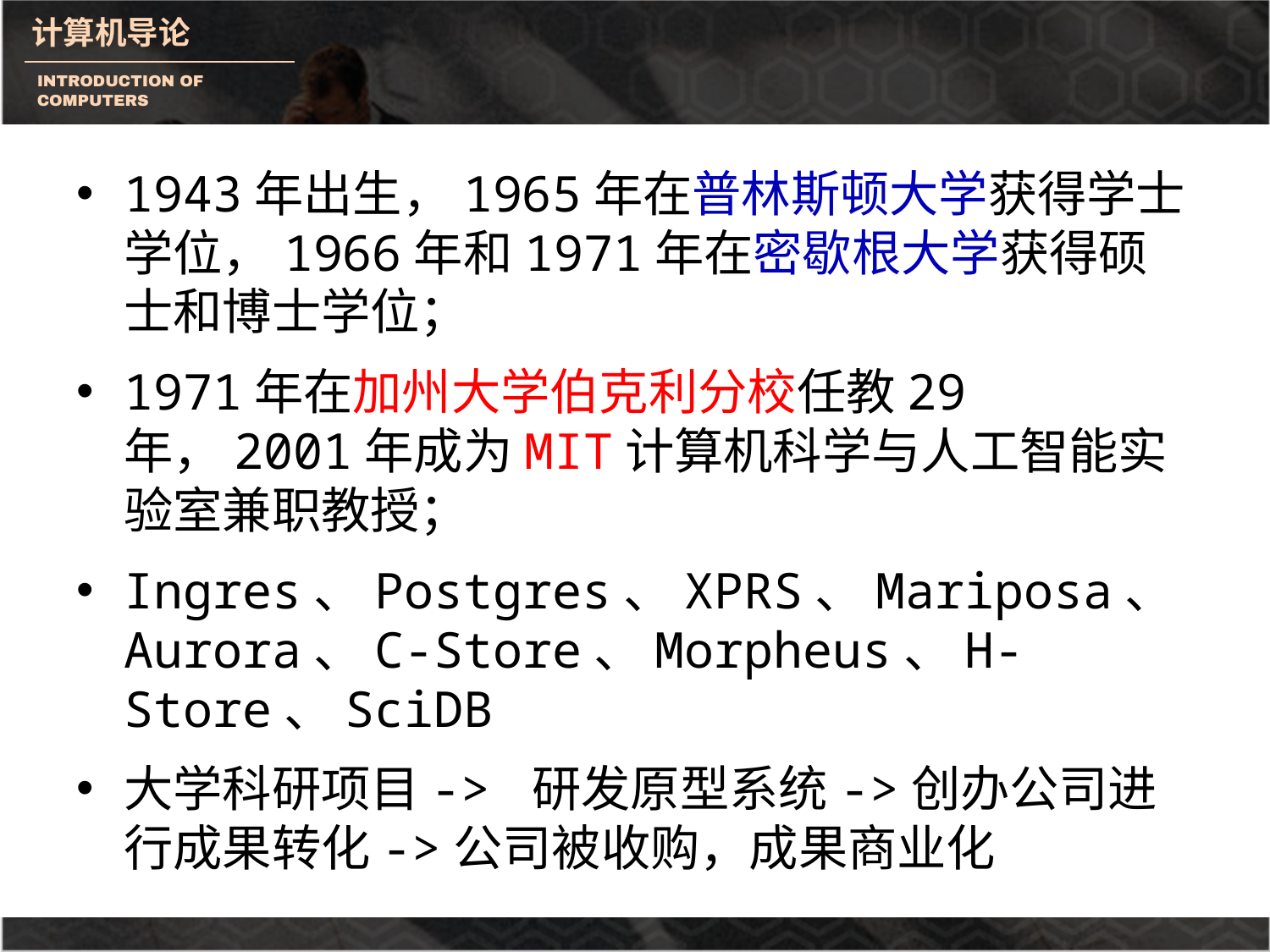

#
1943年出生，1965年在普林斯顿大学获得学士学位，1966年和1971年在密歇根大学获得硕士和博士学位；
1971年在加州大学伯克利分校任教29年，2001年成为MIT计算机科学与人工智能实验室兼职教授；
Ingres、Postgres、XPRS、Mariposa、Aurora、C-Store、Morpheus、H-Store、SciDB
大学科研项目-> 研发原型系统->创办公司进行成果转化->公司被收购，成果商业化